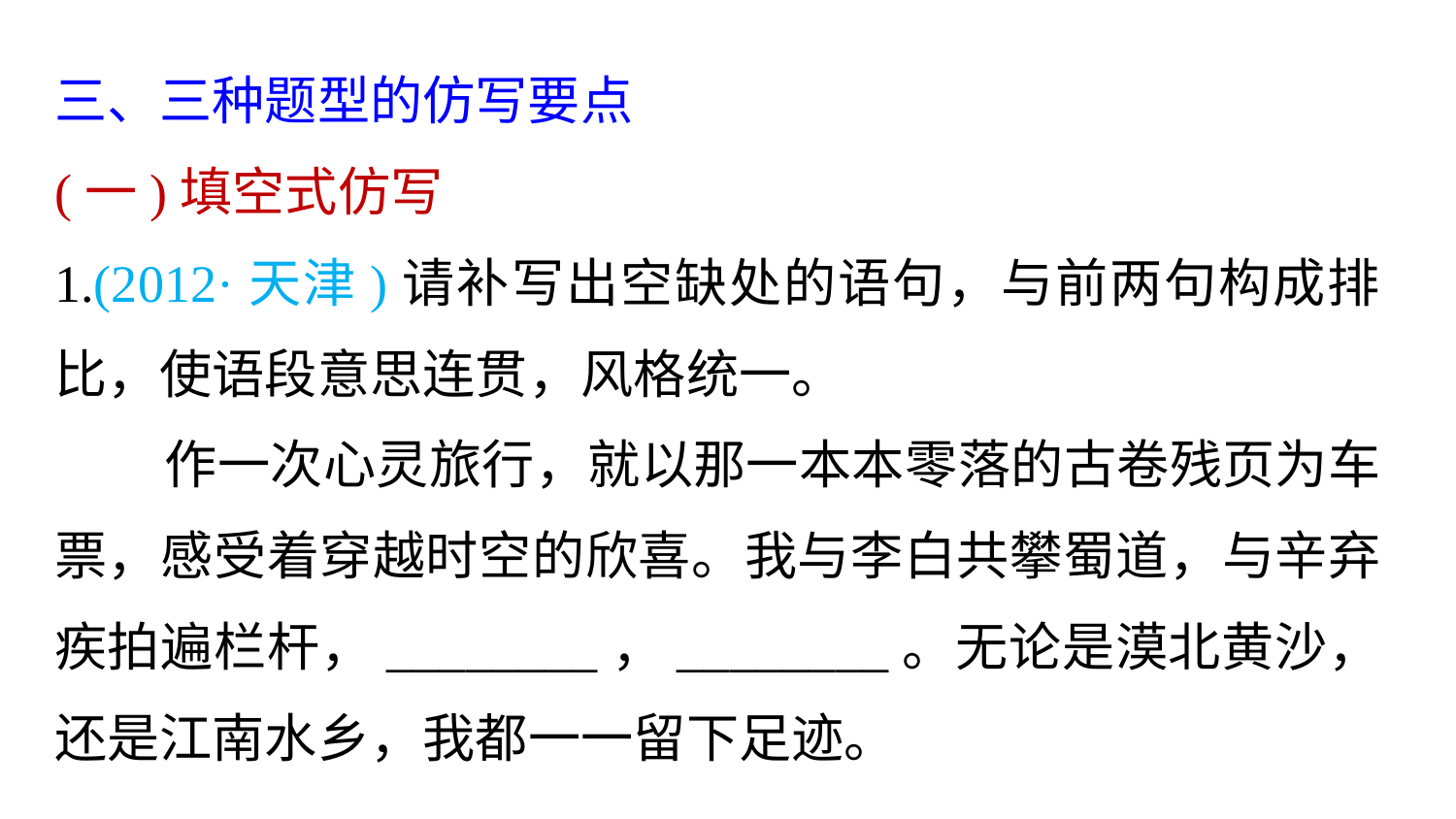

三、三种题型的仿写要点
(一)填空式仿写
1.(2012·天津)请补写出空缺处的语句，与前两句构成排比，使语段意思连贯，风格统一。
        作一次心灵旅行，就以那一本本零落的古卷残页为车票，感受着穿越时空的欣喜。我与李白共攀蜀道，与辛弃疾拍遍栏杆，________，________。无论是漠北黄沙，还是江南水乡，我都一一留下足迹。